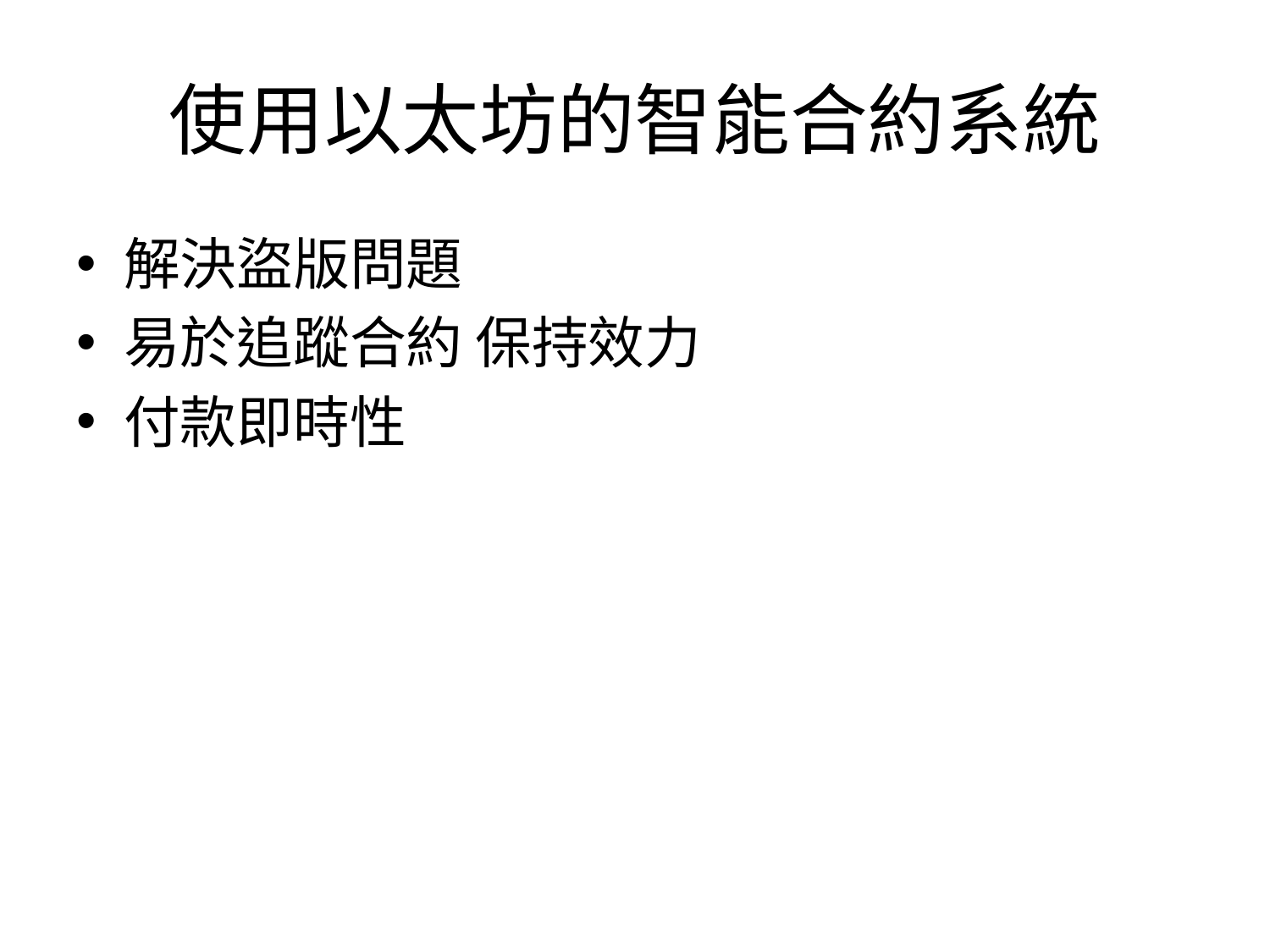

# 使用以太坊的智能合約系統
解決盜版問題
易於追蹤合約 保持效力
付款即時性